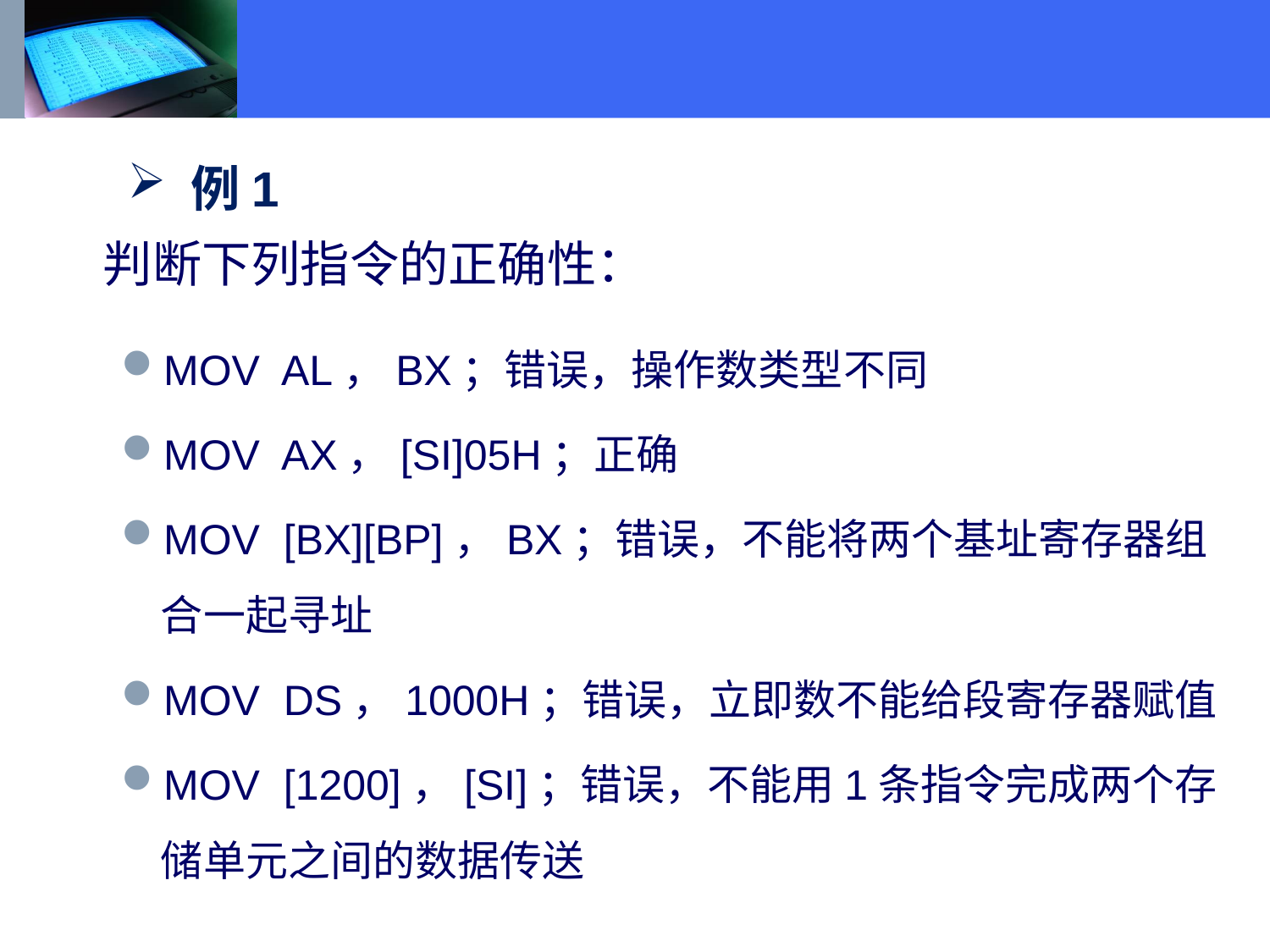

例1
   判断下列指令的正确性：
MOV  AL，BX；错误，操作数类型不同
MOV  AX，[SI]05H；正确
MOV  [BX][BP]，BX；错误，不能将两个基址寄存器组合一起寻址
MOV  DS，1000H；错误，立即数不能给段寄存器赋值
MOV  [1200]，[SI]；错误，不能用1条指令完成两个存储单元之间的数据传送